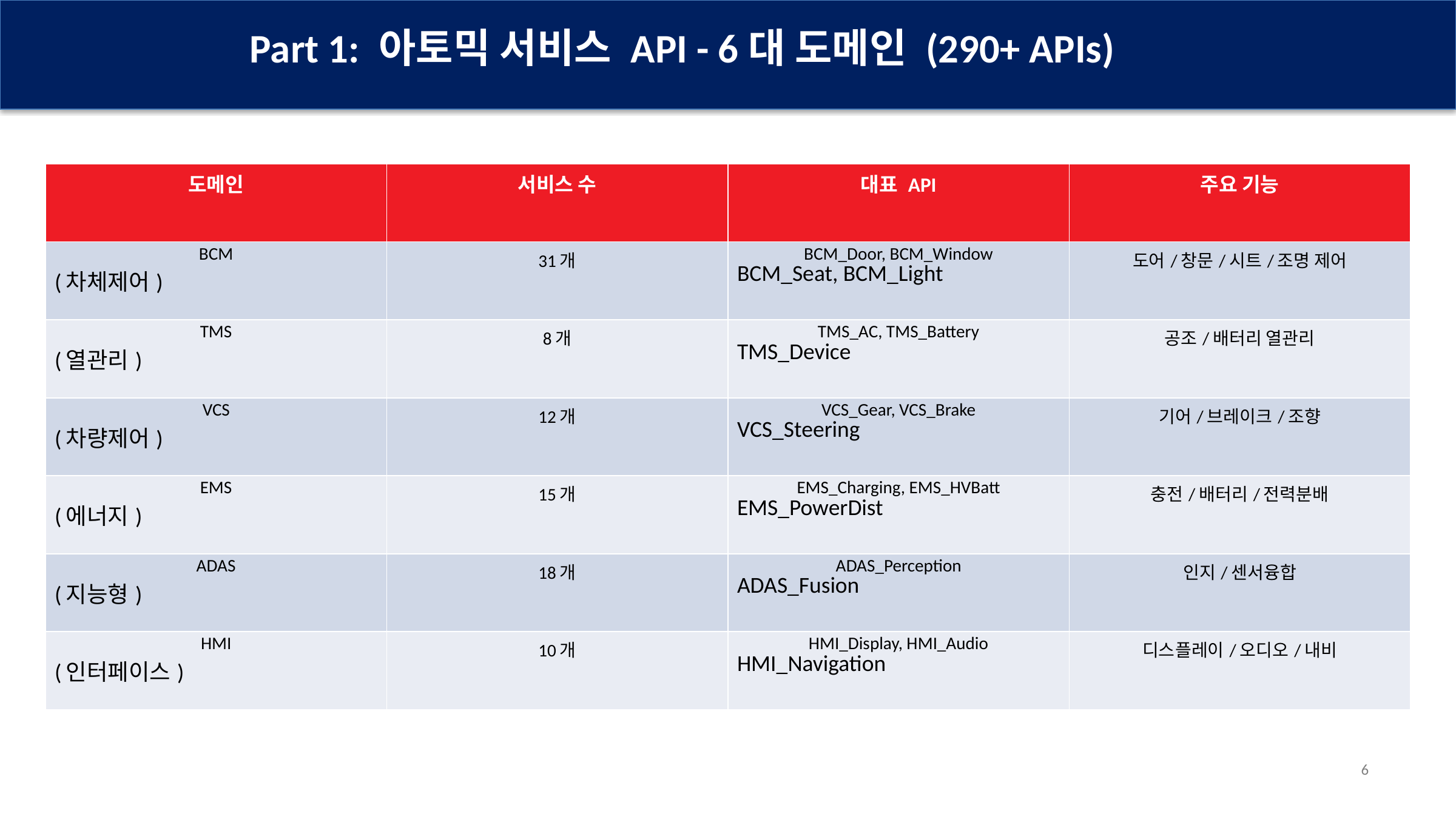

Part 1: 아토믹 서비스 API - 6대 도메인 (290+ APIs)
| 도메인 | 서비스 수 | 대표 API | 주요 기능 |
| --- | --- | --- | --- |
| BCM (차체제어) | 31개 | BCM\_Door, BCM\_Window BCM\_Seat, BCM\_Light | 도어/창문/시트/조명 제어 |
| TMS (열관리) | 8개 | TMS\_AC, TMS\_Battery TMS\_Device | 공조/배터리 열관리 |
| VCS (차량제어) | 12개 | VCS\_Gear, VCS\_Brake VCS\_Steering | 기어/브레이크/조향 |
| EMS (에너지) | 15개 | EMS\_Charging, EMS\_HVBatt EMS\_PowerDist | 충전/배터리/전력분배 |
| ADAS (지능형) | 18개 | ADAS\_Perception ADAS\_Fusion | 인지/센서융합 |
| HMI (인터페이스) | 10개 | HMI\_Display, HMI\_Audio HMI\_Navigation | 디스플레이/오디오/내비 |
6